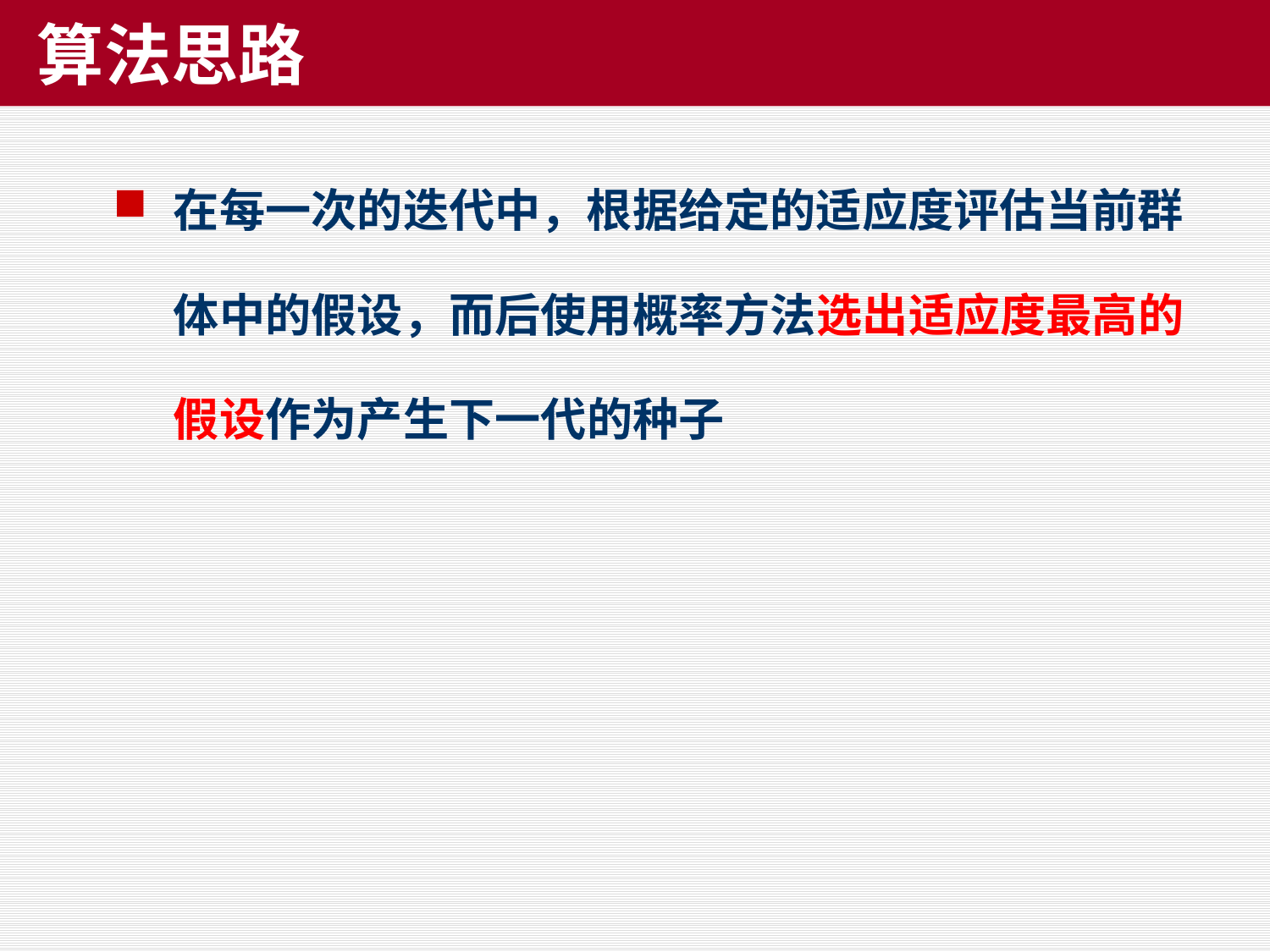

# 算法思路
在每一次的迭代中，根据给定的适应度评估当前群体中的假设，而后使用概率方法选出适应度最高的假设作为产生下一代的种子